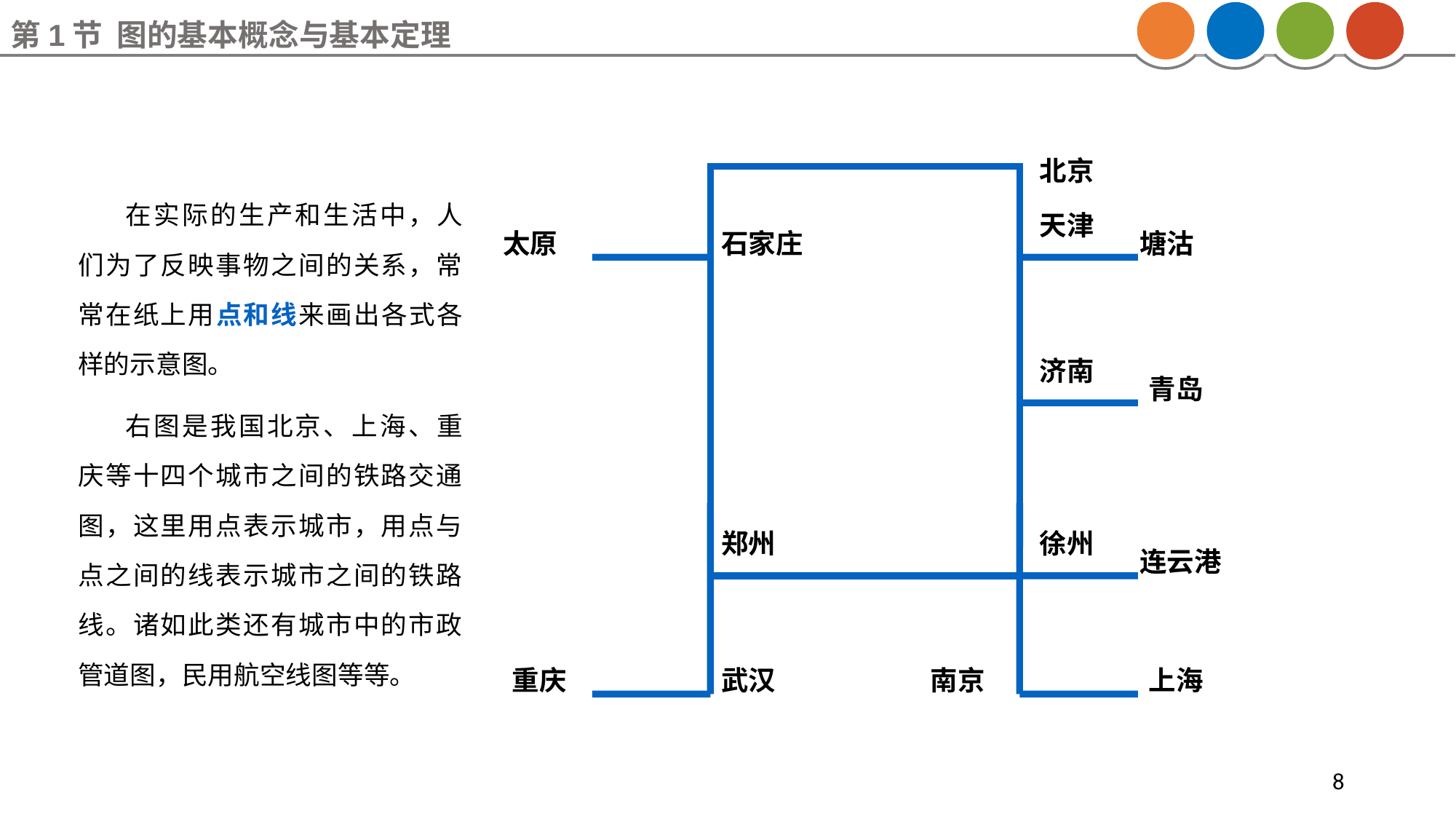

#

第1节  图的基本概念与基本定理
北京

在实际的生产和生活中，人们为了反映事物之间的关系，常常在纸上用点和线来画出各式各样的示意图。
右图是我国北京、上海、重庆等十四个城市之间的铁路交通图，这里用点表示城市，用点与点之间的线表示城市之间的铁路线。诸如此类还有城市中的市政管道图，民用航空线图等等。

天津
太原
石家庄
塘沽

济南
青岛

郑州
徐州
连云港

重庆
武汉
南京
上海

8